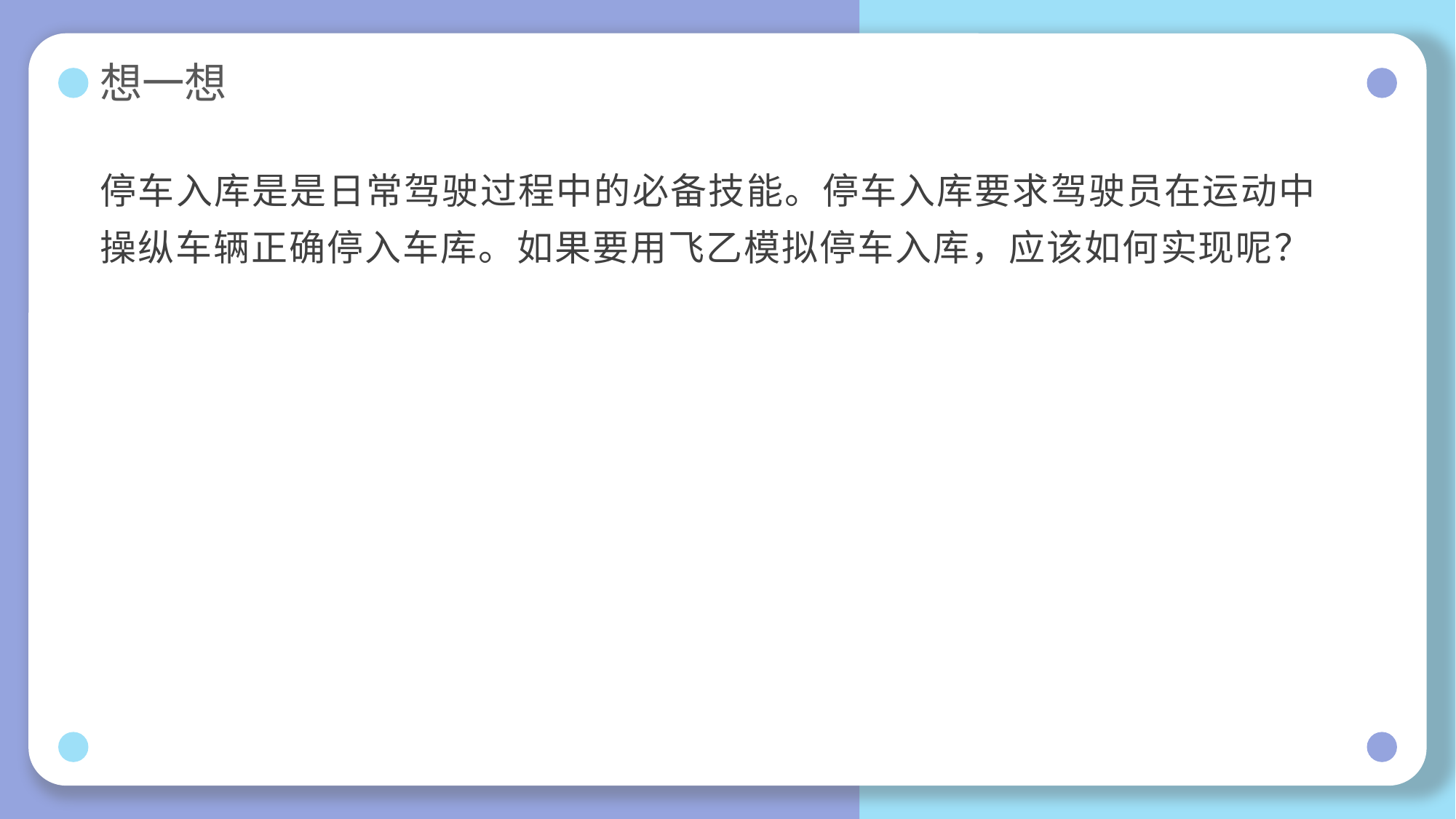

# 想一想
停车入库是是日常驾驶过程中的必备技能。停车入库要求驾驶员在运动中操纵车辆正确停入车库。如果要用飞乙模拟停车入库，应该如何实现呢？